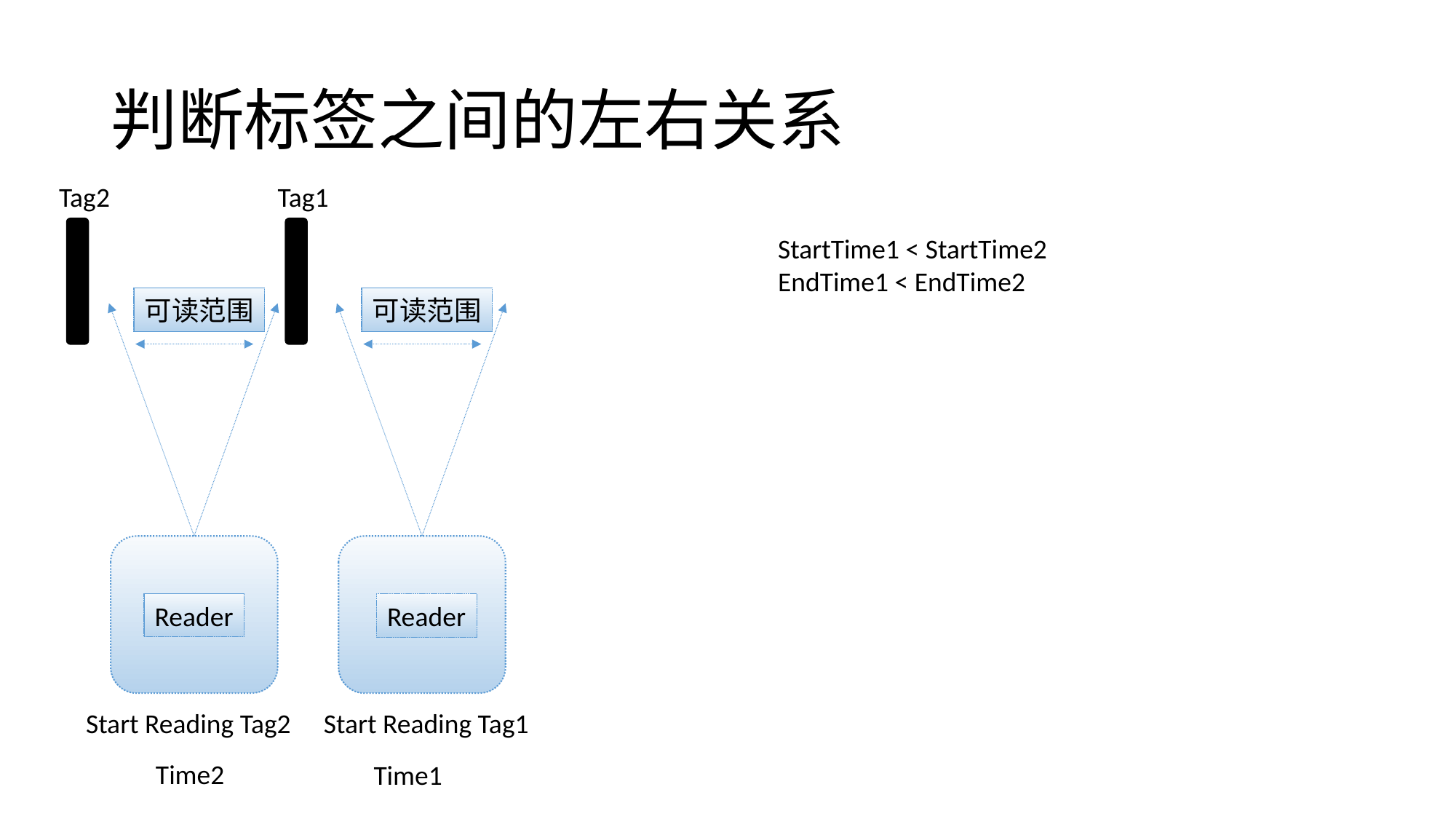

# 判断标签之间的左右关系
Tag2
Tag1

StartTime1 < StartTime2
EndTime1 < EndTime2
可读范围
可读范围

Reader
Reader
Start Reading Tag2
Start Reading Tag1
Time2
Time1